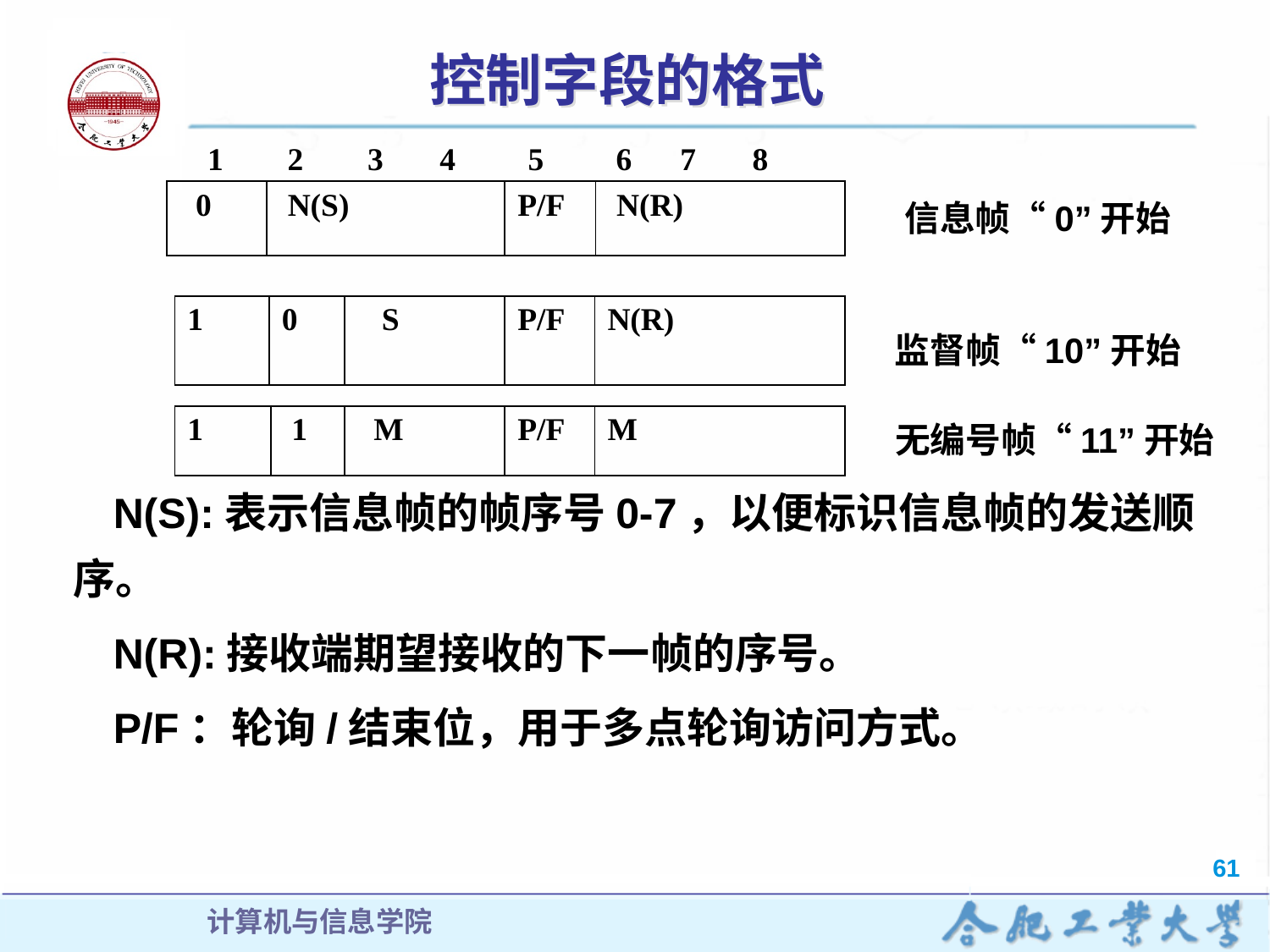

# 控制字段的格式
1        2        3       4         5         6      7       8
| 0 | N(S) | P/F | N(R) |
| --- | --- | --- | --- |
信息帧“0”开始
| 1 | 0 | S | P/F | N(R) |
| --- | --- | --- | --- | --- |
监督帧“10”开始
| 1 | 1 | M | P/F | M |
| --- | --- | --- | --- | --- |
无编号帧“11”开始
N(S):表示信息帧的帧序号0-7，以便标识信息帧的发送顺序。
N(R):接收端期望接收的下一帧的序号。
P/F：轮询/结束位，用于多点轮询访问方式。